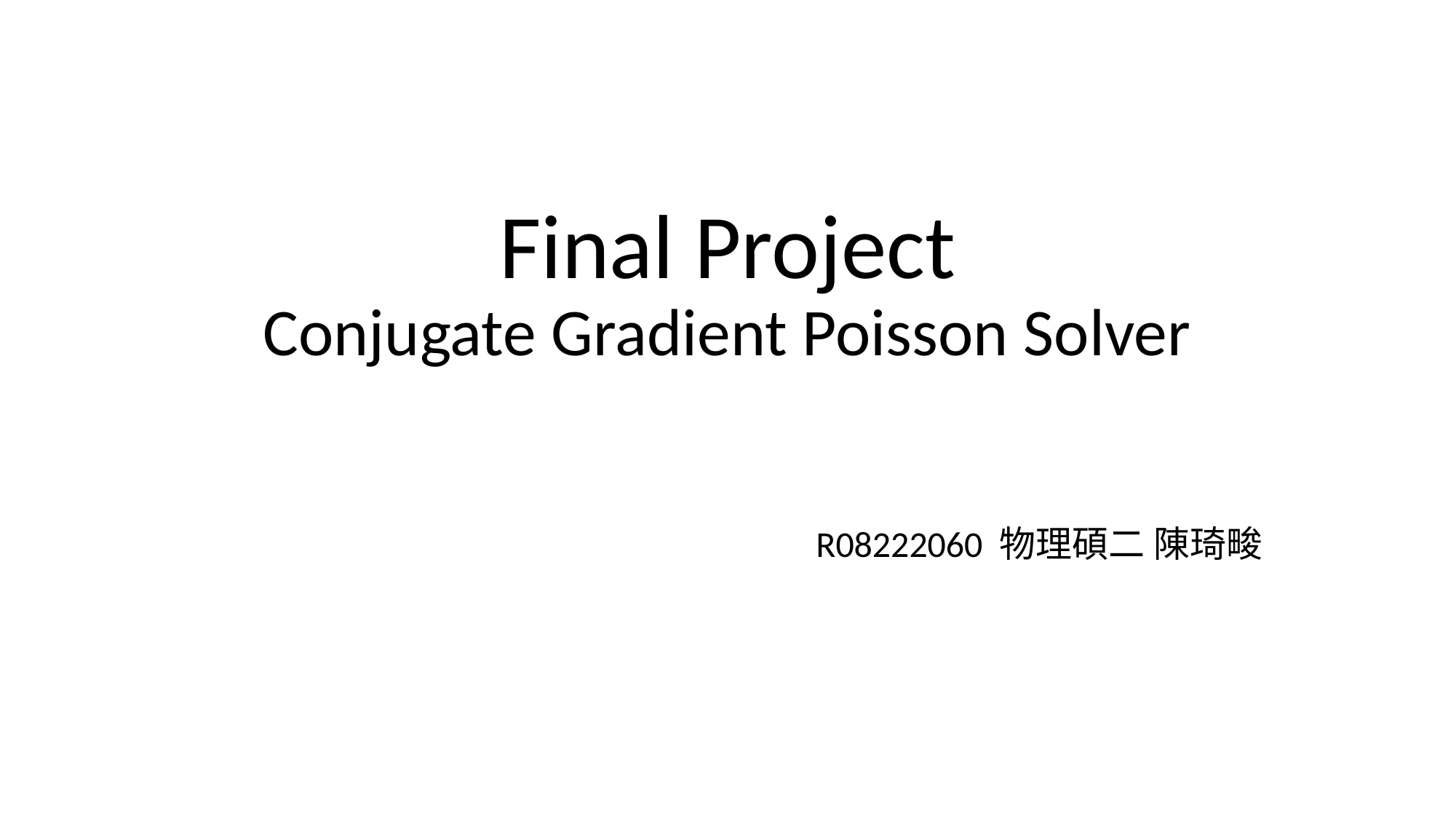

# Final Project Conjugate Gradient Poisson Solver
R08222060 物理碩二 陳琦畯